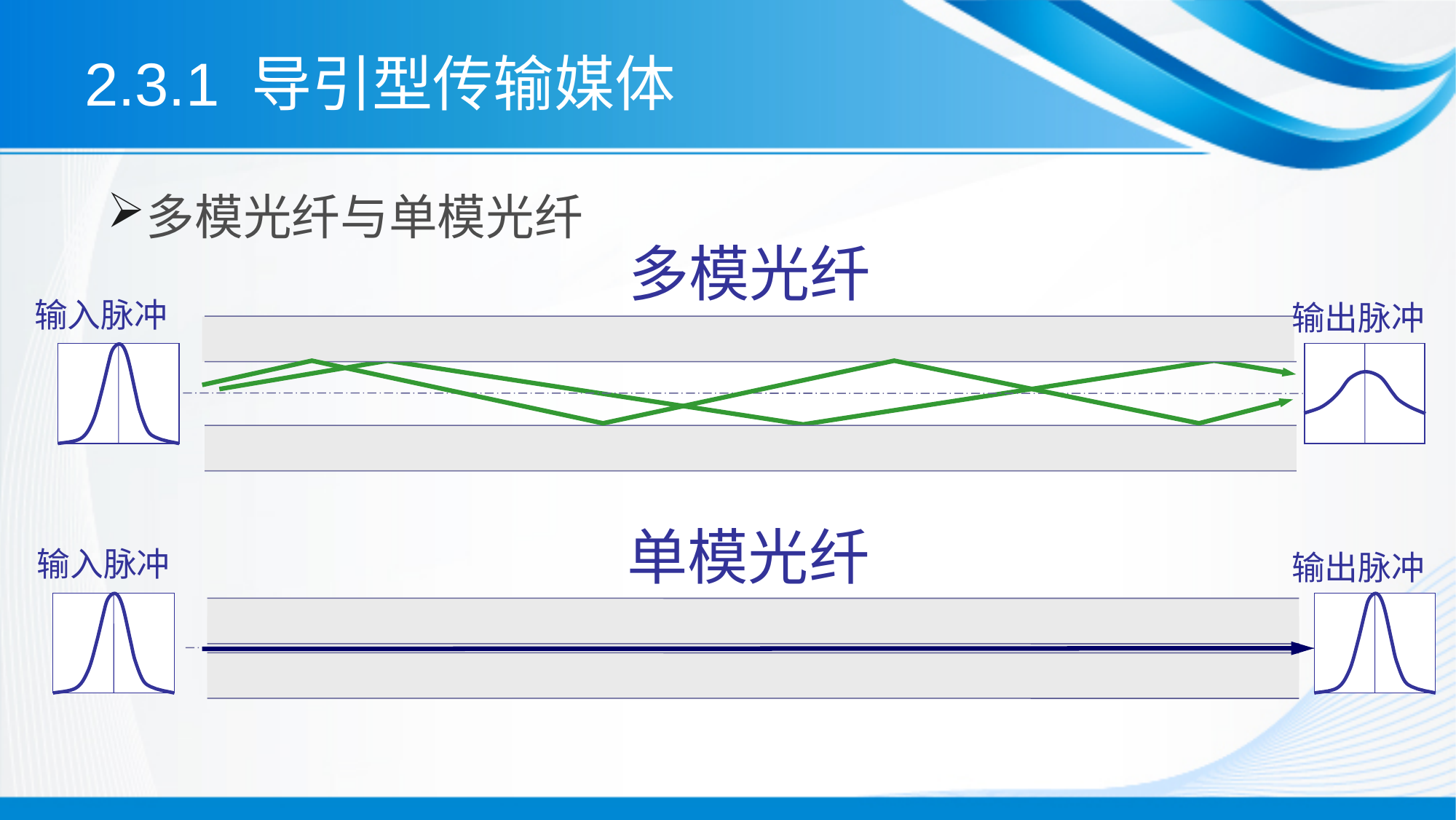

# 2.3.1 导引型传输媒体
多模光纤与单模光纤
多模光纤
输入脉冲

输出脉冲

单模光纤
输入脉冲

输出脉冲